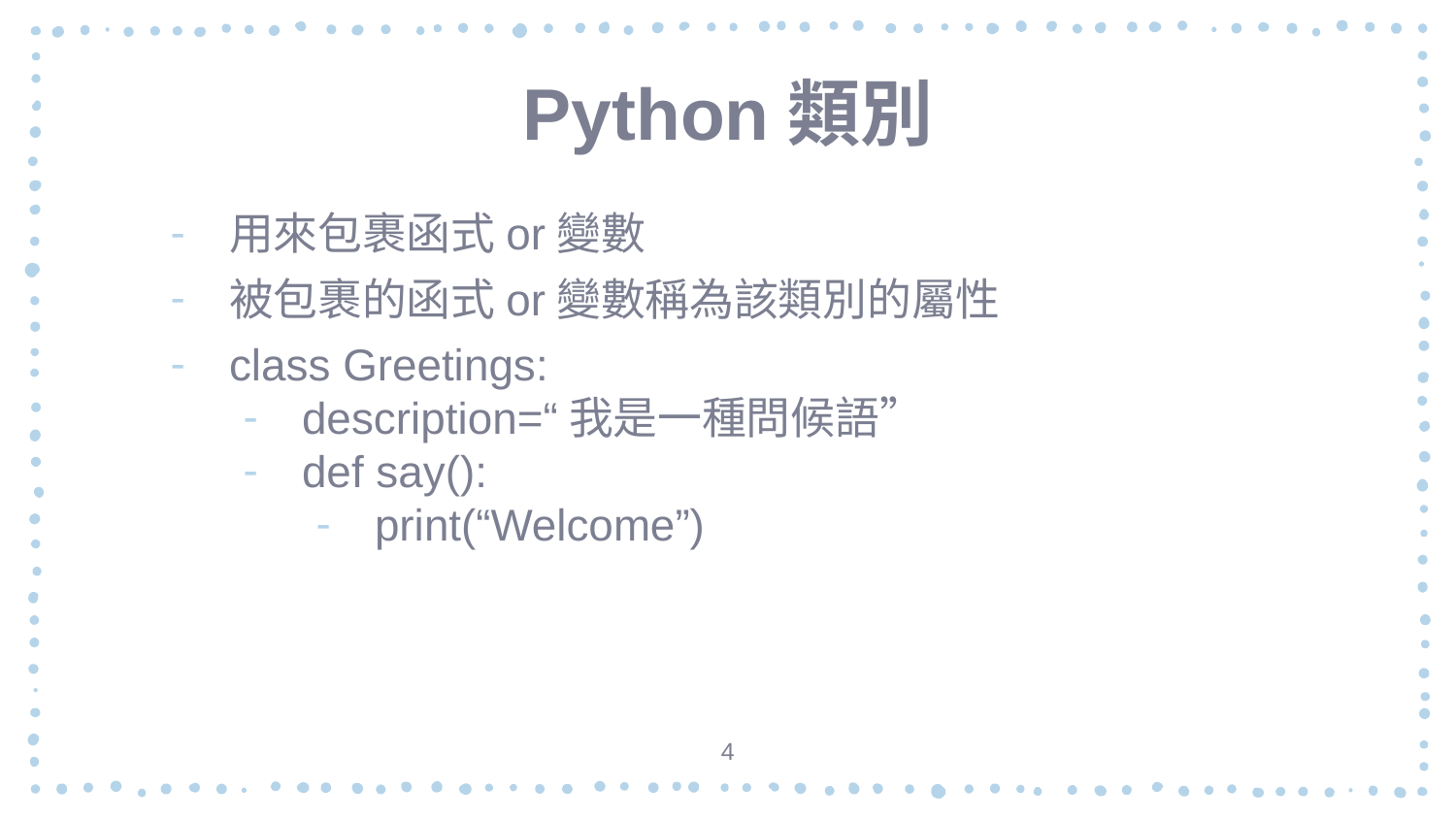

# Python類別
用來包裹函式or變數
被包裹的函式or變數稱為該類別的屬性
class Greetings:
description=“我是一種問候語”
def say():
print(“Welcome”)
4